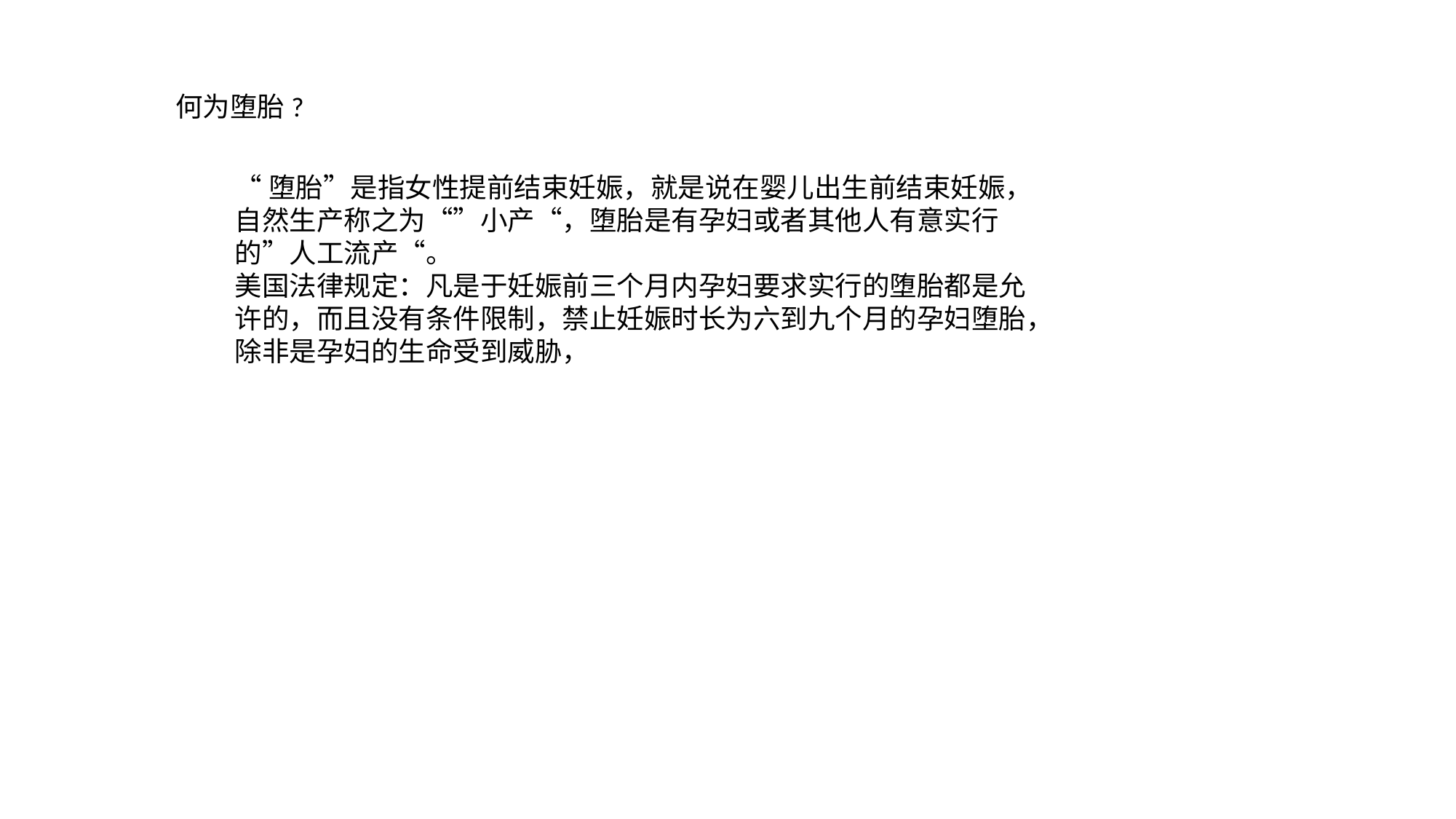

何为堕胎?
“堕胎”是指女性提前结束妊娠，就是说在婴儿出生前结束妊娠，自然生产称之为“”小产“，堕胎是有孕妇或者其他人有意实行的”人工流产“。
美国法律规定：凡是于妊娠前三个月内孕妇要求实行的堕胎都是允许的，而且没有条件限制，禁止妊娠时长为六到九个月的孕妇堕胎，除非是孕妇的生命受到威胁，